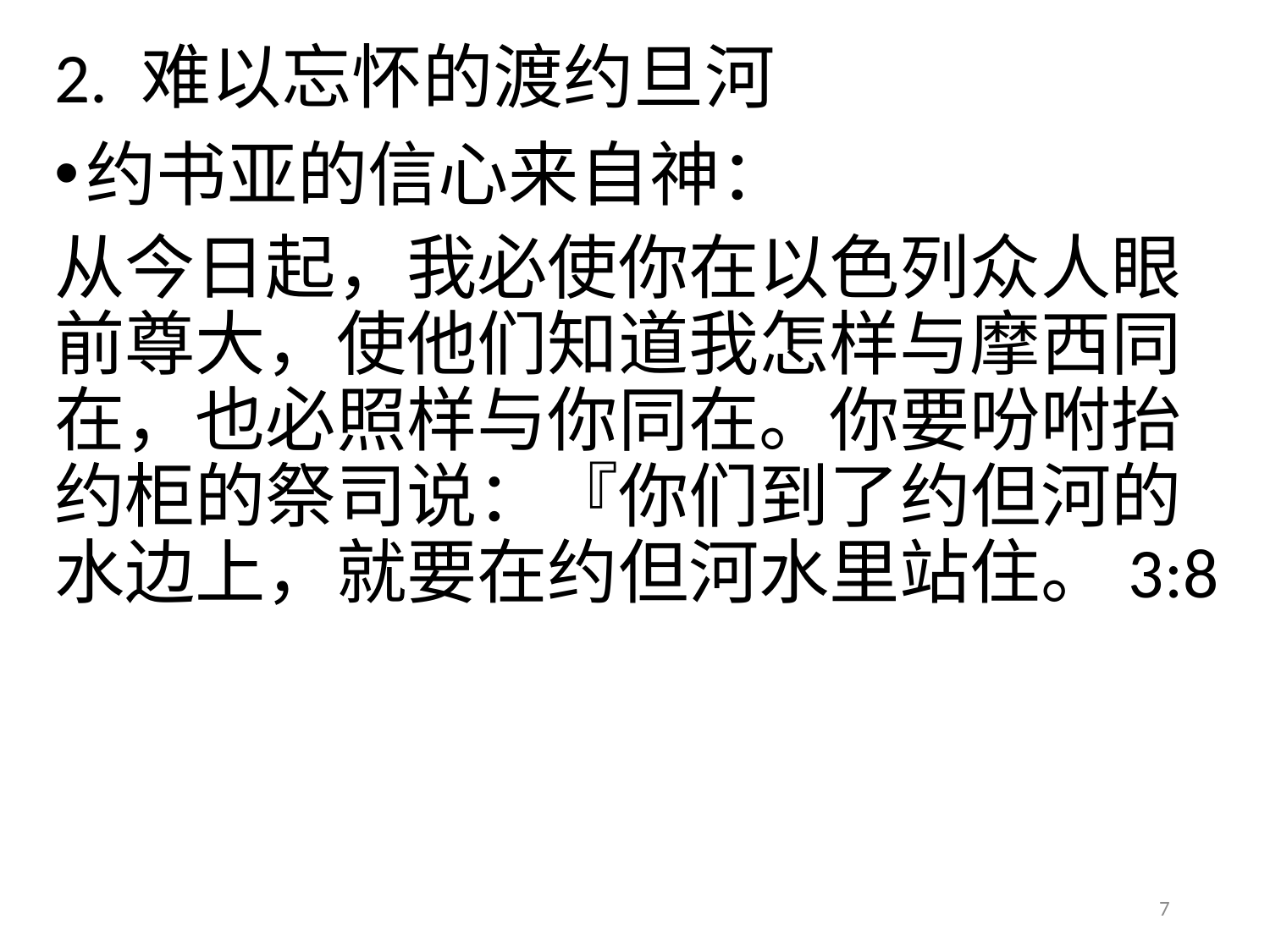

# 2. 难以忘怀的渡约旦河
约书亚的信心来自神：
从今日起，我必使你在以色列众人眼前尊大，使他们知道我怎样与摩西同在，也必照样与你同在。你要吩咐抬约柜的祭司说：『你们到了约但河的水边上，就要在约但河水里站住。3:8

7